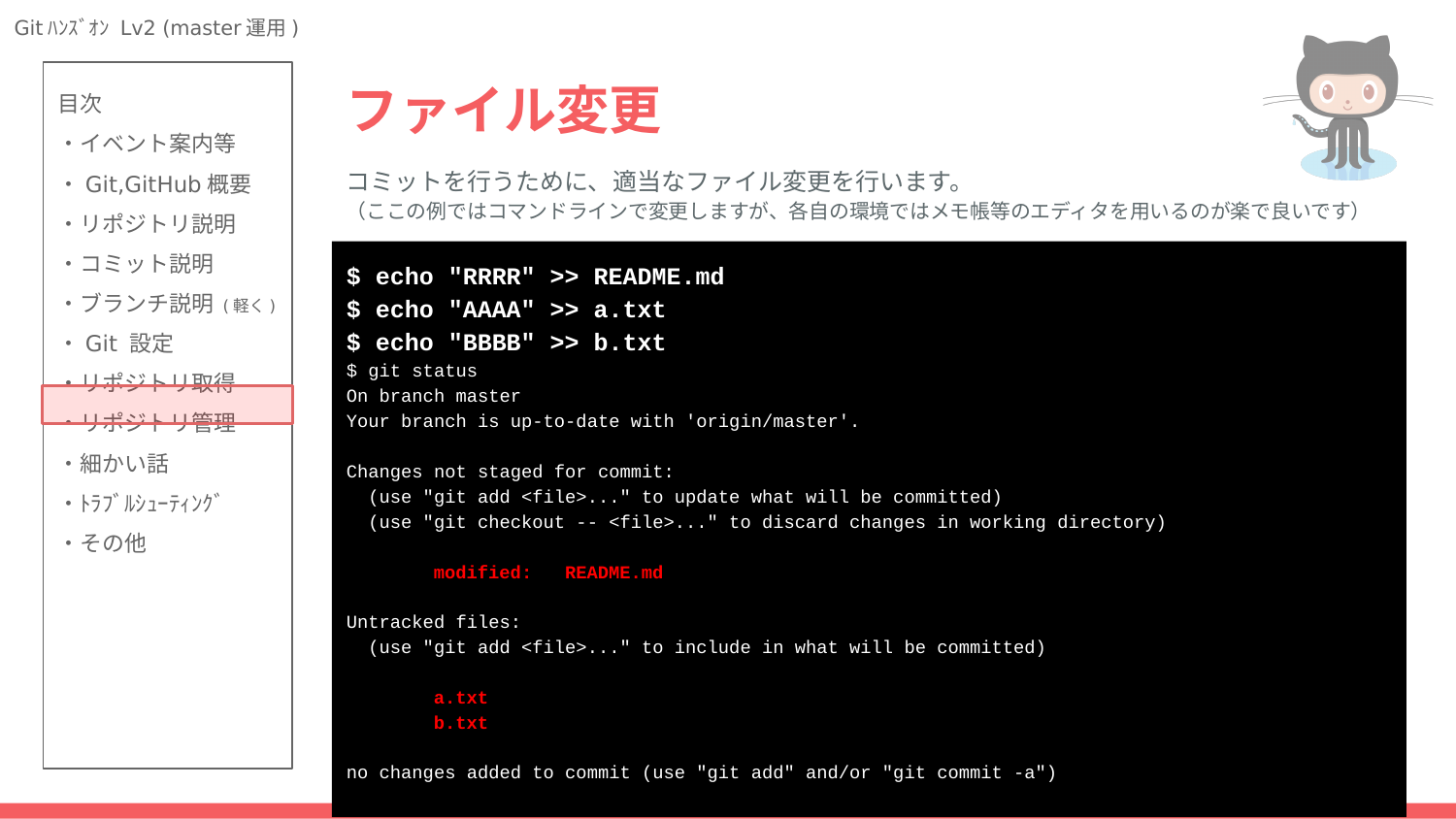

# ファイル変更
コミットを行うために、適当なファイル変更を行います。
（ここの例ではコマンドラインで変更しますが、各自の環境ではメモ帳等のエディタを用いるのが楽で良いです）
$ echo "RRRR" >> README.md
$ echo "AAAA" >> a.txt
$ echo "BBBB" >> b.txt
$ git status
On branch master
Your branch is up-to-date with 'origin/master'.
Changes not staged for commit:
  (use "git add <file>..." to update what will be committed)
  (use "git checkout -- <file>..." to discard changes in working directory)
        modified:   README.md
Untracked files:
  (use "git add <file>..." to include in what will be committed)
        a.txt
        b.txt
no changes added to commit (use "git add" and/or "git commit -a")